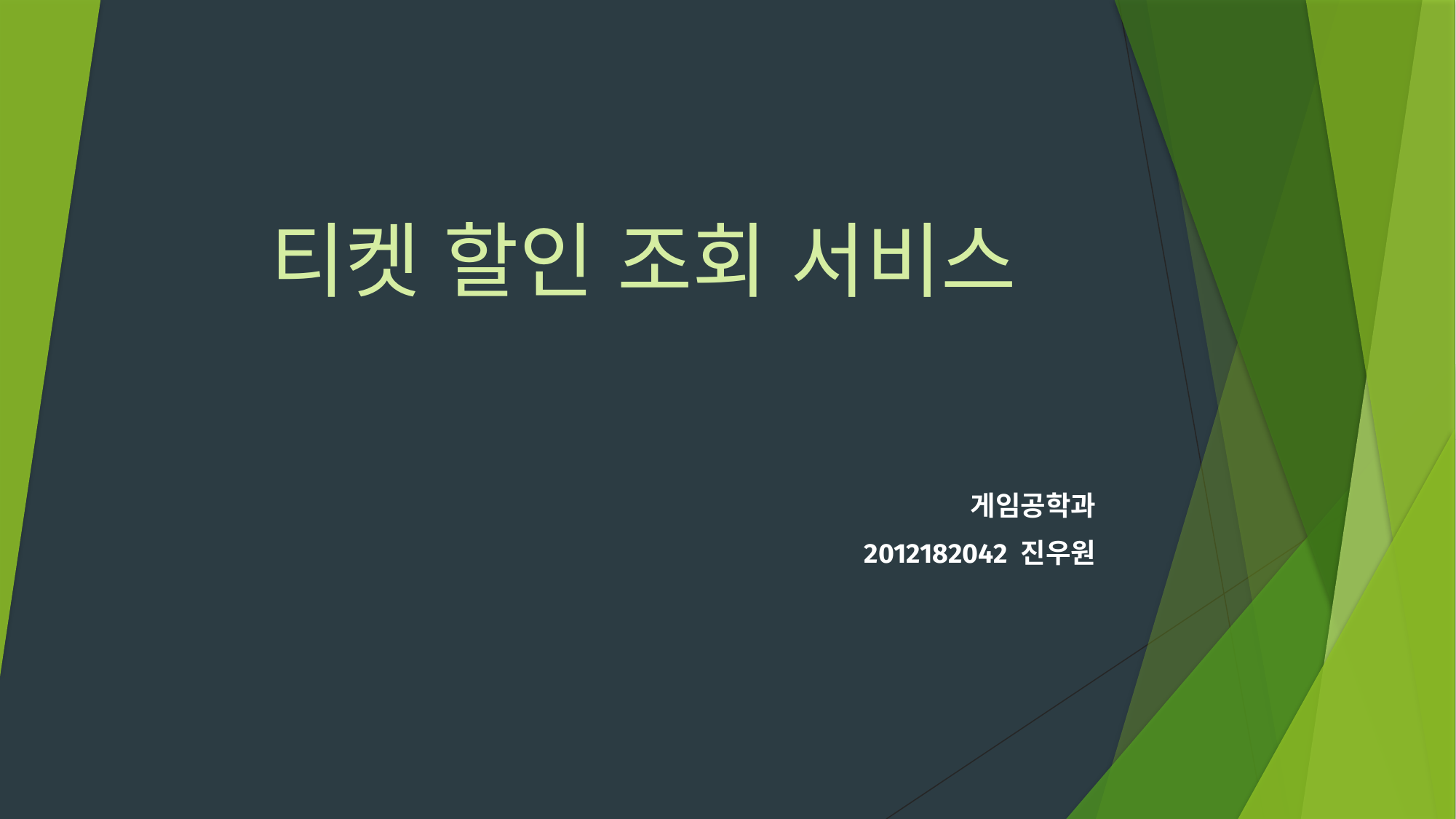

# 티켓 할인 조회 서비스
게임공학과
2012182042 진우원